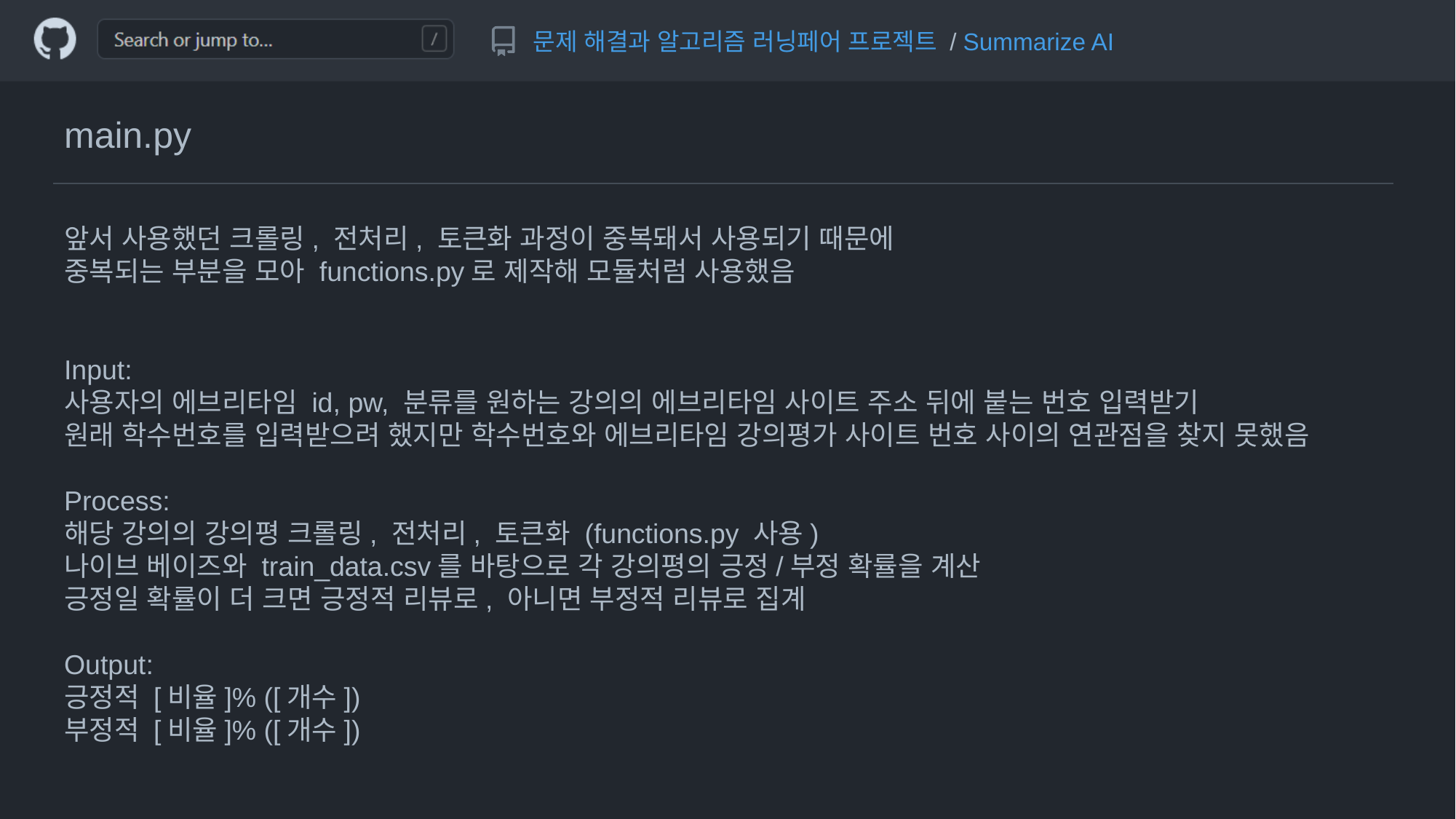

main.py
앞서 사용했던 크롤링, 전처리, 토큰화 과정이 중복돼서 사용되기 때문에
중복되는 부분을 모아 functions.py로 제작해 모듈처럼 사용했음

Input:
사용자의 에브리타임 id, pw, 분류를 원하는 강의의 에브리타임 사이트 주소 뒤에 붙는 번호 입력받기
원래 학수번호를 입력받으려 했지만 학수번호와 에브리타임 강의평가 사이트 번호 사이의 연관점을 찾지 못했음

Process:
해당 강의의 강의평 크롤링, 전처리, 토큰화 (functions.py 사용)
나이브 베이즈와 train_data.csv를 바탕으로 각 강의평의 긍정/부정 확률을 계산
긍정일 확률이 더 크면 긍정적 리뷰로, 아니면 부정적 리뷰로 집계

Output:
긍정적 [비율]% ([개수])
부정적 [비율]% ([개수])